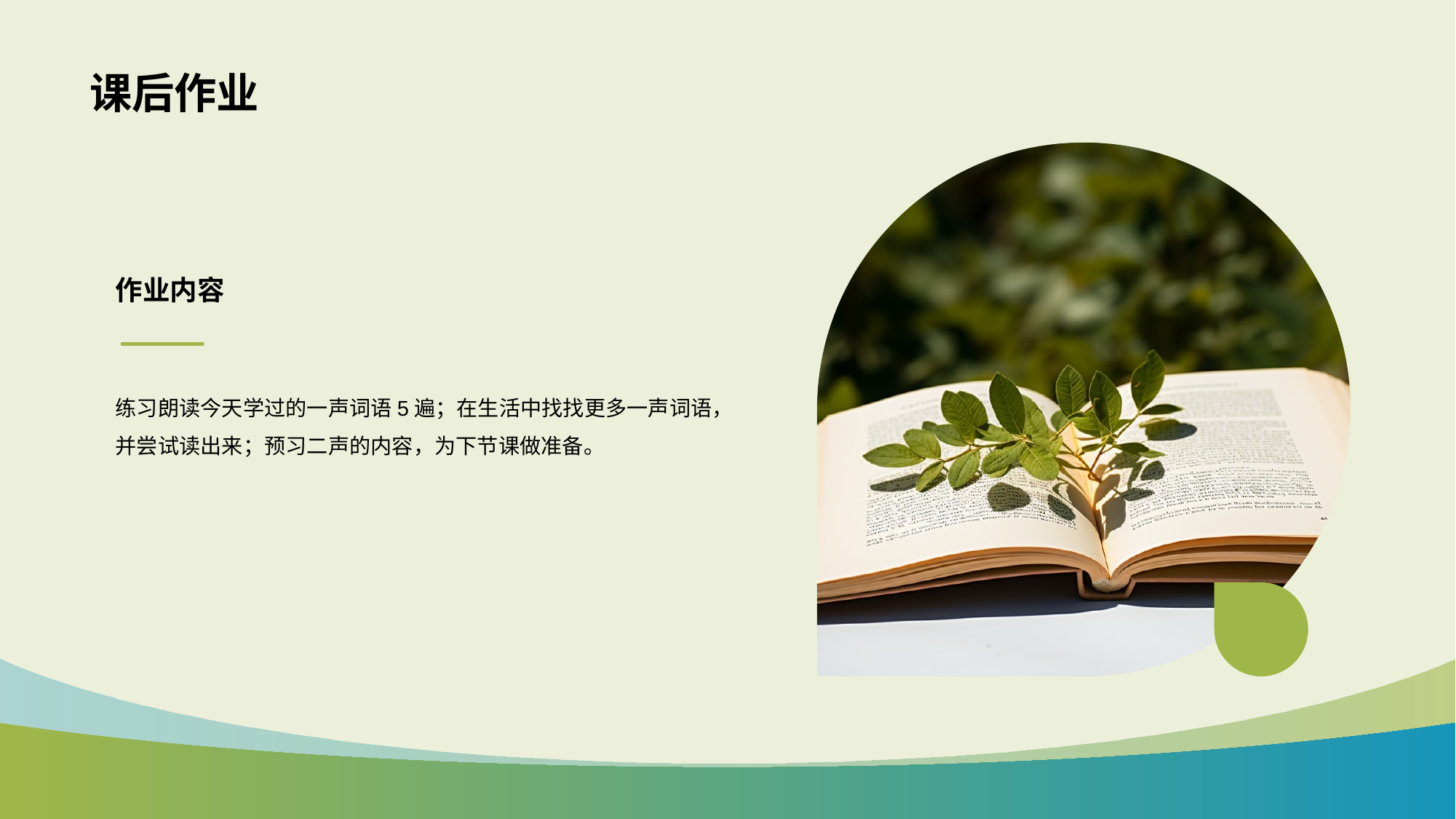

# 课后作业

作业内容
练习朗读今天学过的一声词语5遍；在生活中找找更多一声词语，并尝试读出来；预习二声的内容，为下节课做准备。